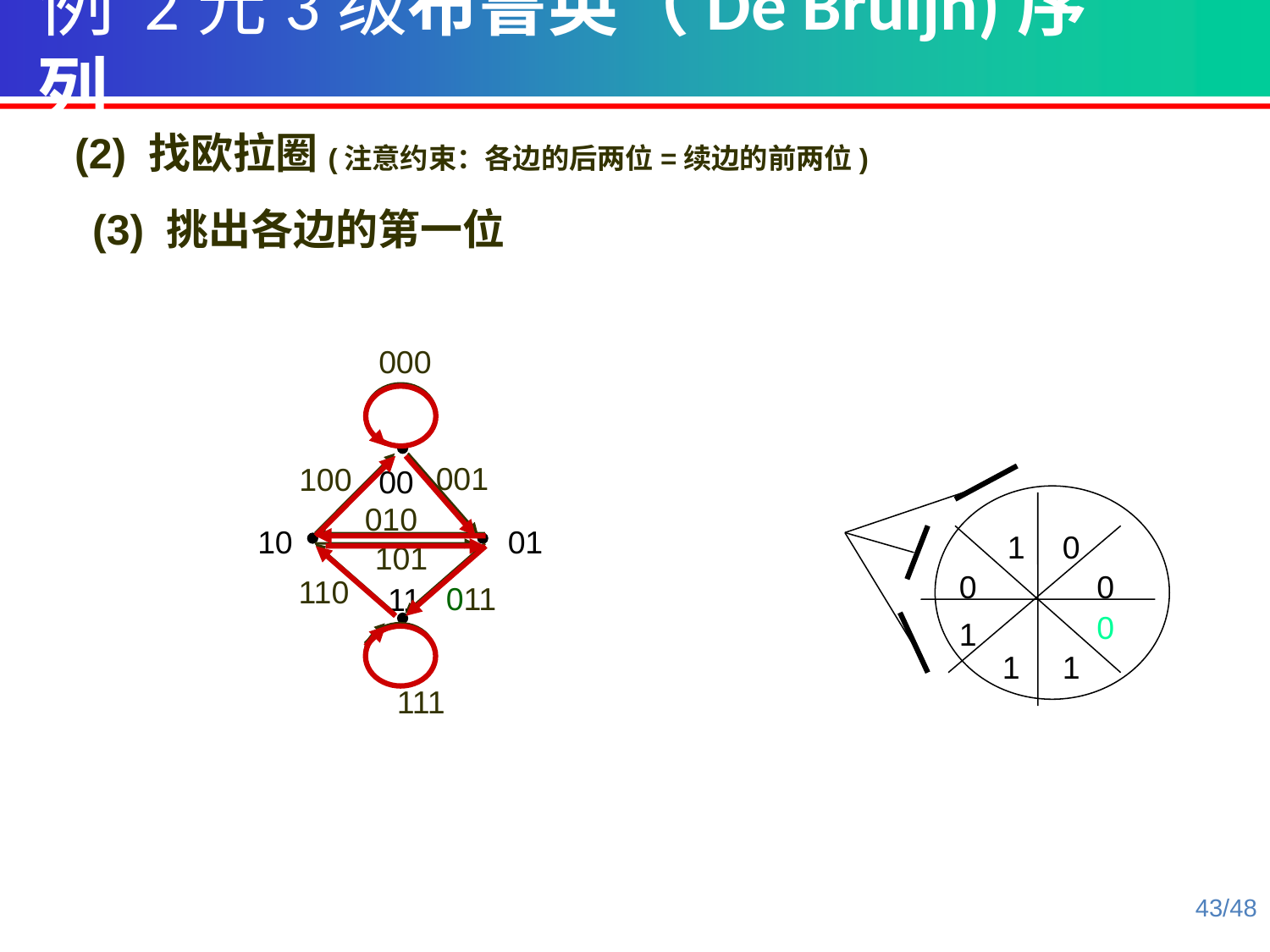

例  2元3级布鲁英（De Bruijn)序列
(2) 找欧拉圈(注意约束：各边的后两位=续边的前两位)
(3) 挑出各边的第一位
000

001
100

00
010
10
01
101

110
011
11

111

1
0

0
0

0
1

1
1
43/48